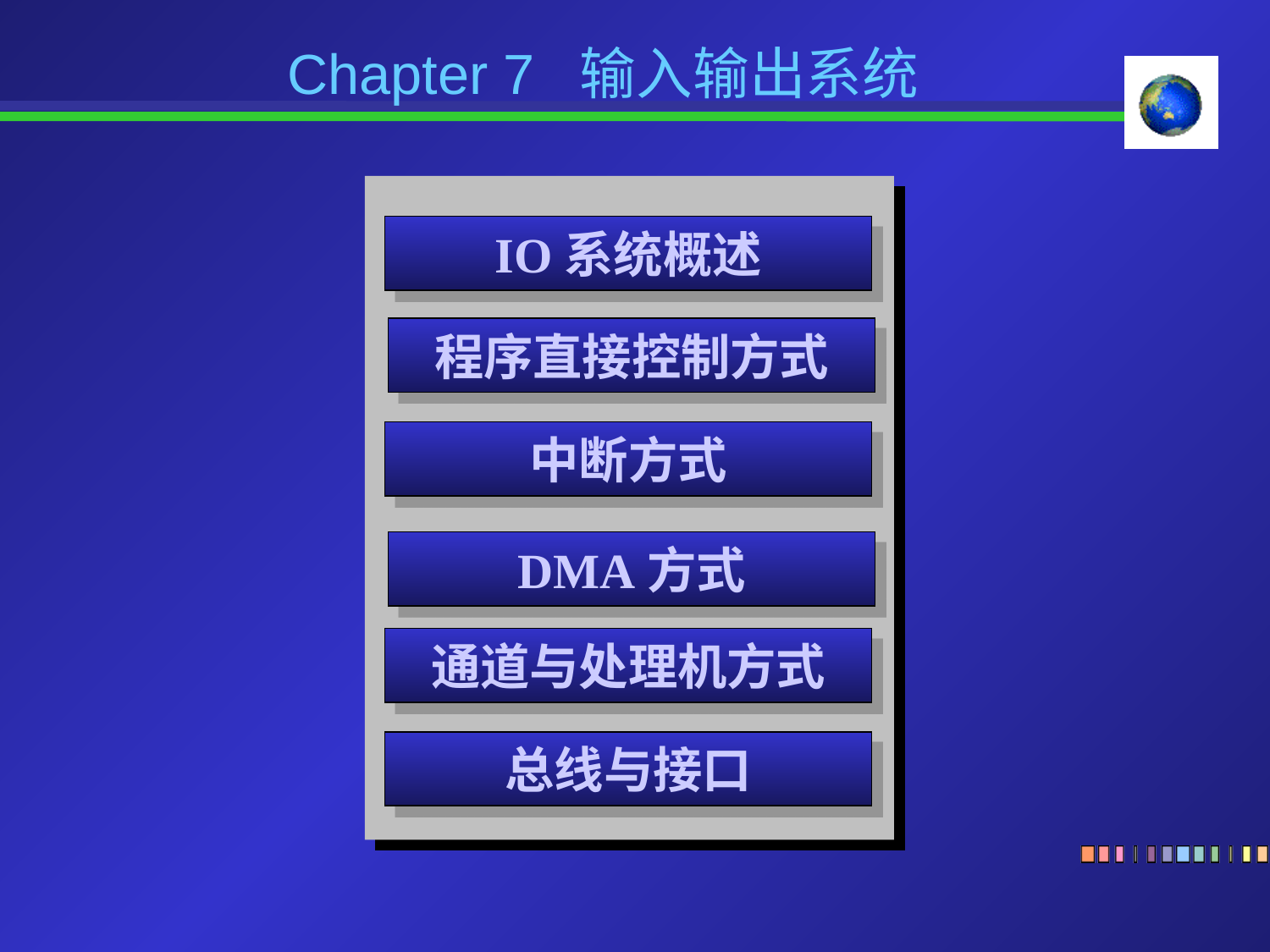

Chapter 7  输入输出系统

IO系统概述
程序直接控制方式
中断方式
DMA方式
通道与处理机方式
总线与接口
2